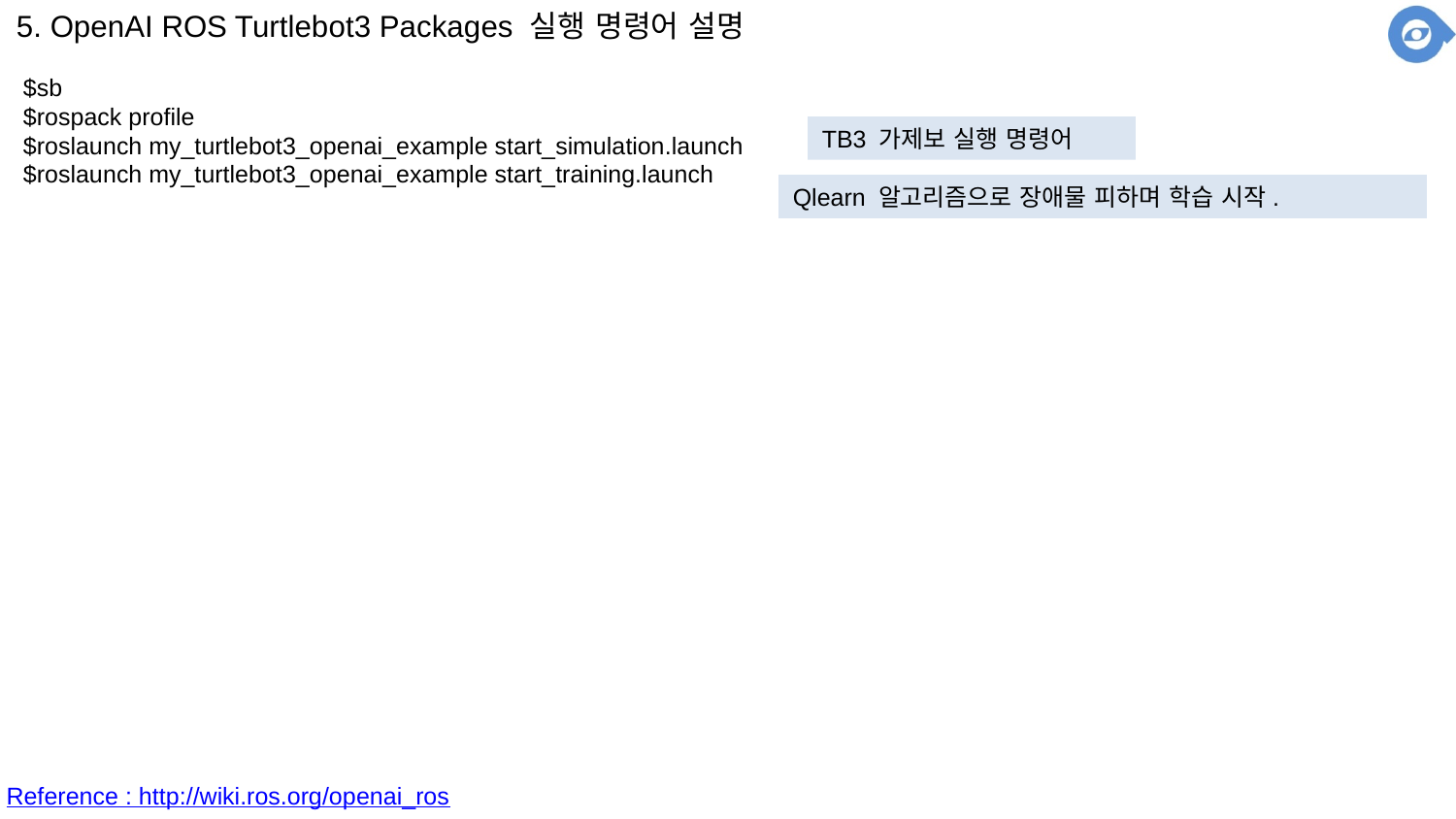

5. OpenAI ROS Turtlebot3 Packages 실행 명령어 설명
$sb
$rospack profile
$roslaunch my_turtlebot3_openai_example start_simulation.launch
$roslaunch my_turtlebot3_openai_example start_training.launch

TB3 가제보 실행 명령어
Qlearn 알고리즘으로 장애물 피하며 학습 시작.
Reference : http://wiki.ros.org/openai_ros